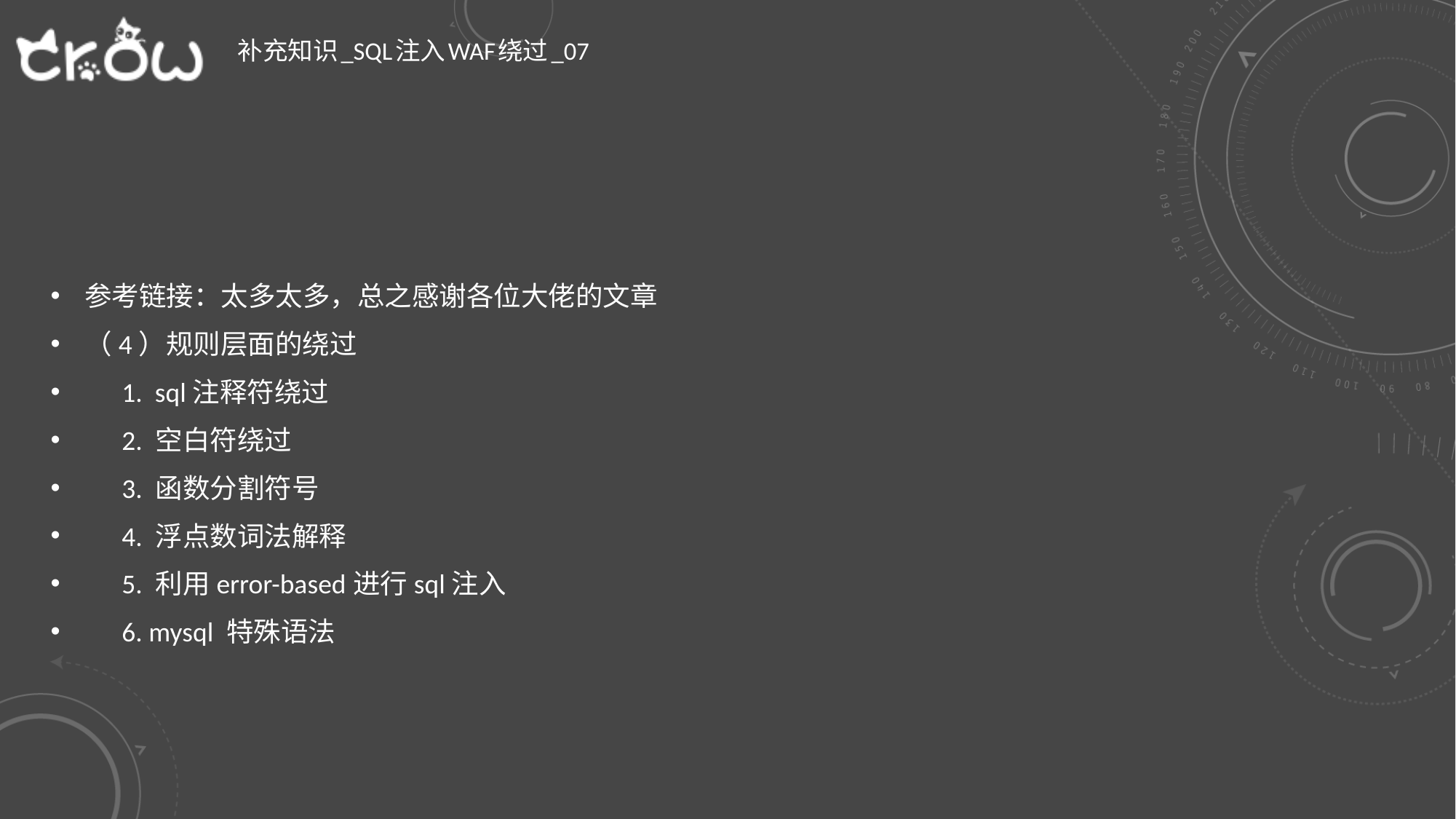

# 补充知识_sql注入WAF绕过_07
参考链接：太多太多，总之感谢各位大佬的文章
（4）规则层面的绕过
      1.  sql注释符绕过
      2. 空白符绕过
      3. 函数分割符号
      4. 浮点数词法解释
      5. 利用error-based进行sql注入
      6. mysql 特殊语法